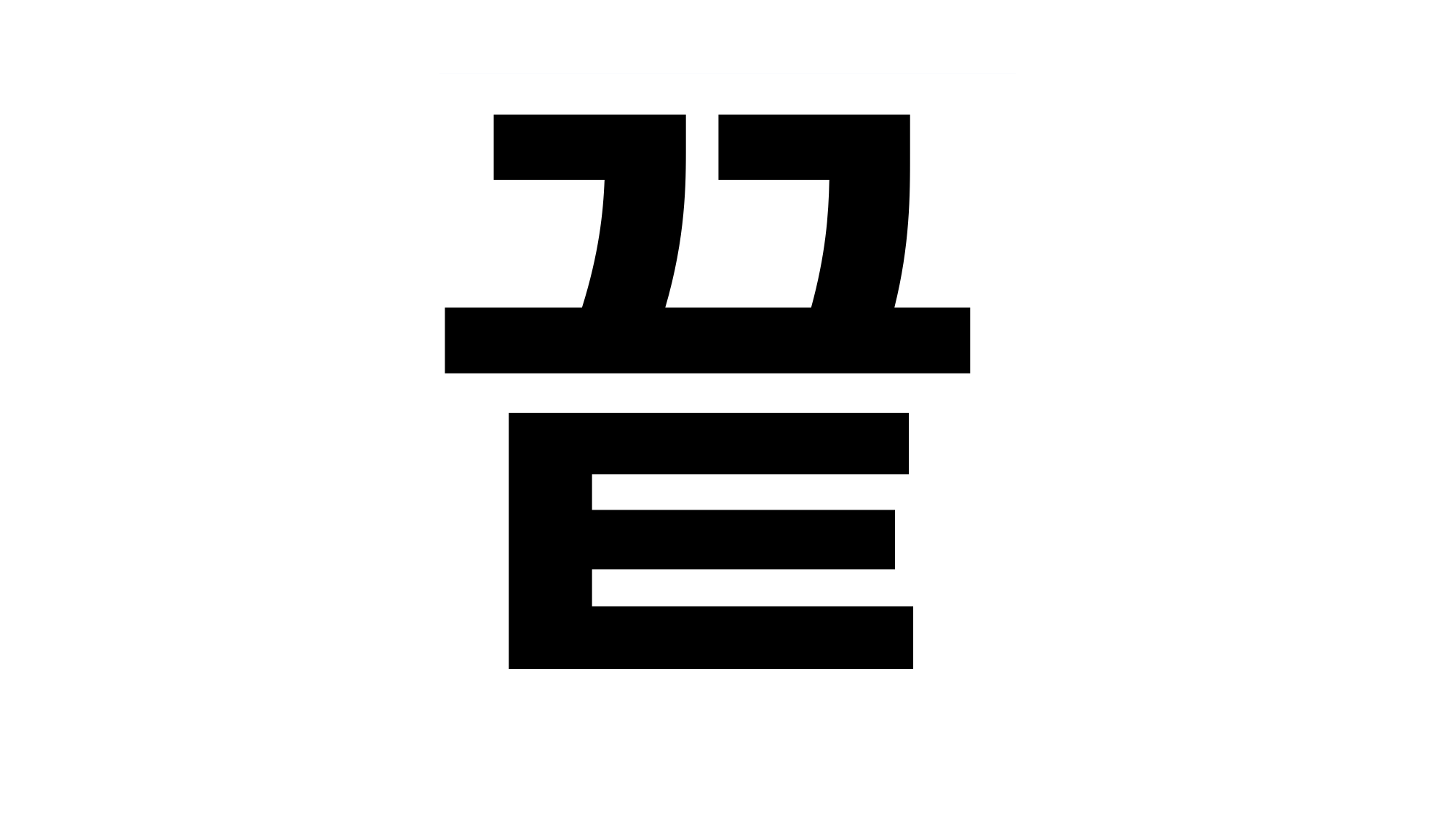

끝
서비스 개요
#
영화 추천 알고리즘

장르 , 인기도, 평점, 개봉일, 성인여부의 영화 데이터를 활용
위의 다섯가지 항목을 사용자가 직접 선택하여 원하는 조건하에서 영화를 추천 함
특히, 추천영화의 장르는 선택한 장르를 포함하고 있음.

커뮤니티 기능

각 영화마다 리뷰를 작성할 수 있음
리뷰마다 댓글을 달 수 있음
모든 글들의 작성자들을 공개하여 작성자의 프로필을 볼 수 있음